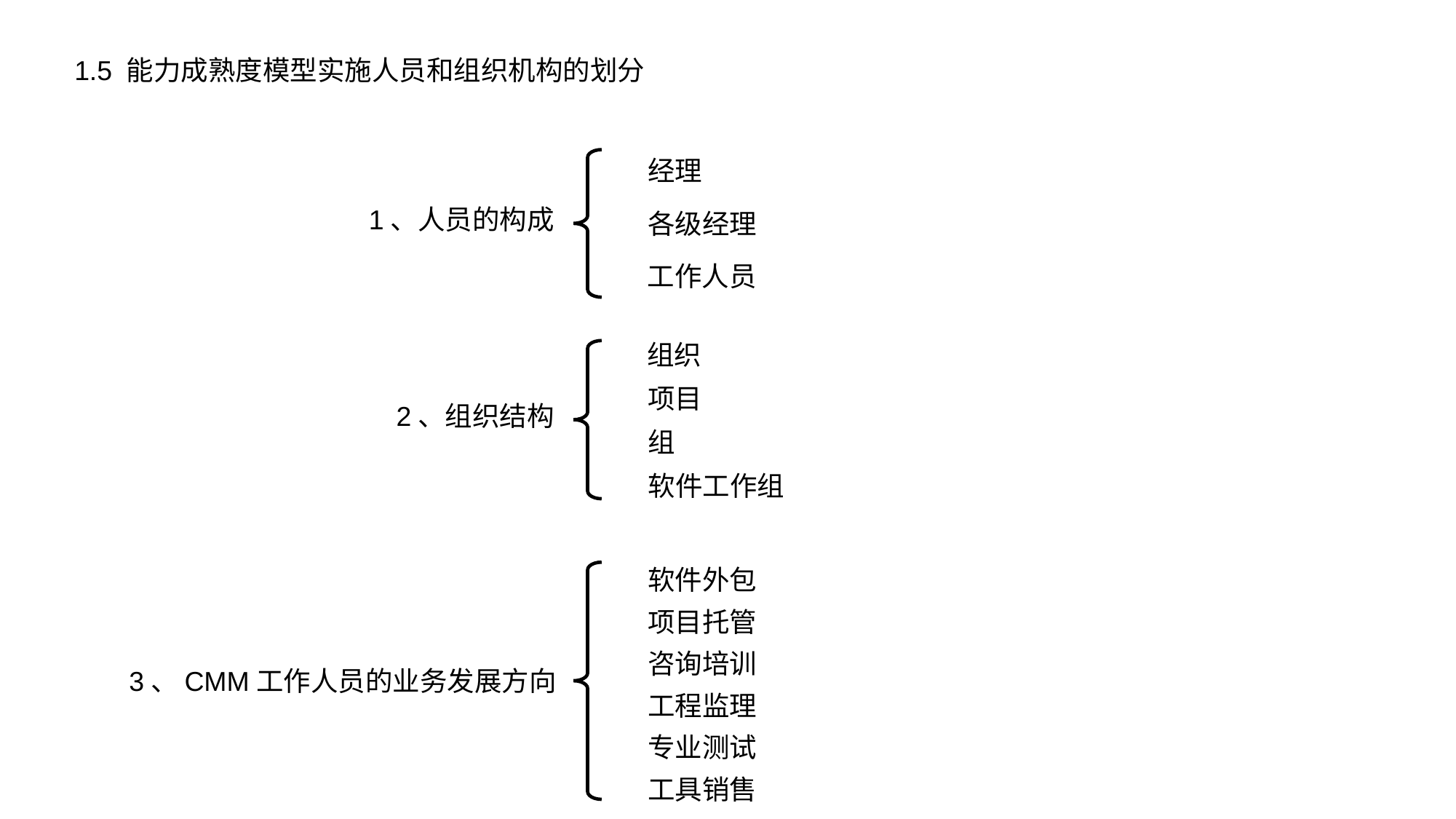

1.5 能力成熟度模型实施人员和组织机构的划分
经理

1、人员的构成
各级经理
工作人员
组织

项目
2、组织结构
组
软件工作组
软件外包

项目托管
咨询培训
3、CMM工作人员的业务发展方向
工程监理
专业测试
工具销售